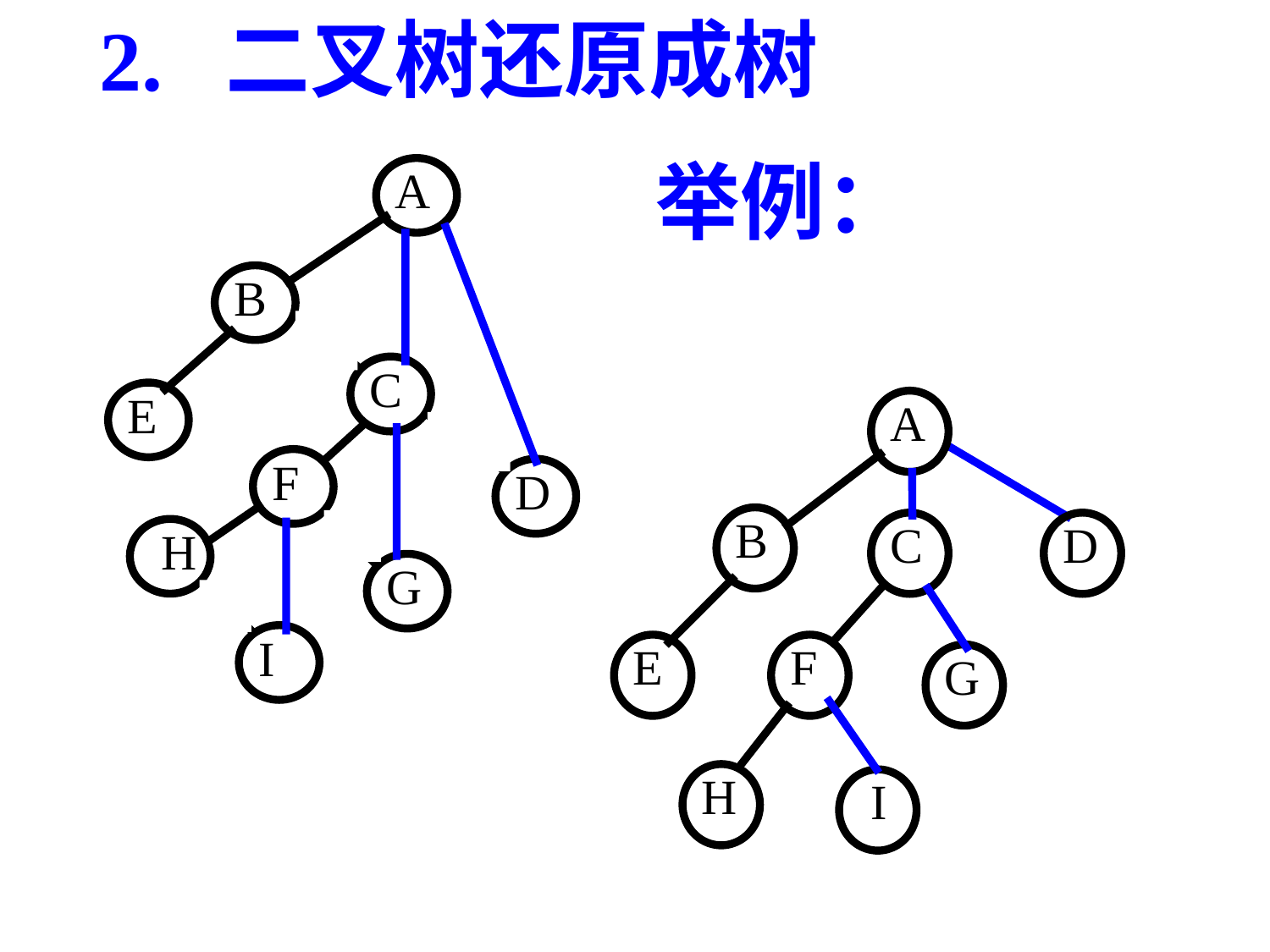

2.  二叉树还原成树
举例：
A

B

C

E

A

B

C

D

E

F

G

H

 I

F

D

 H

G

I